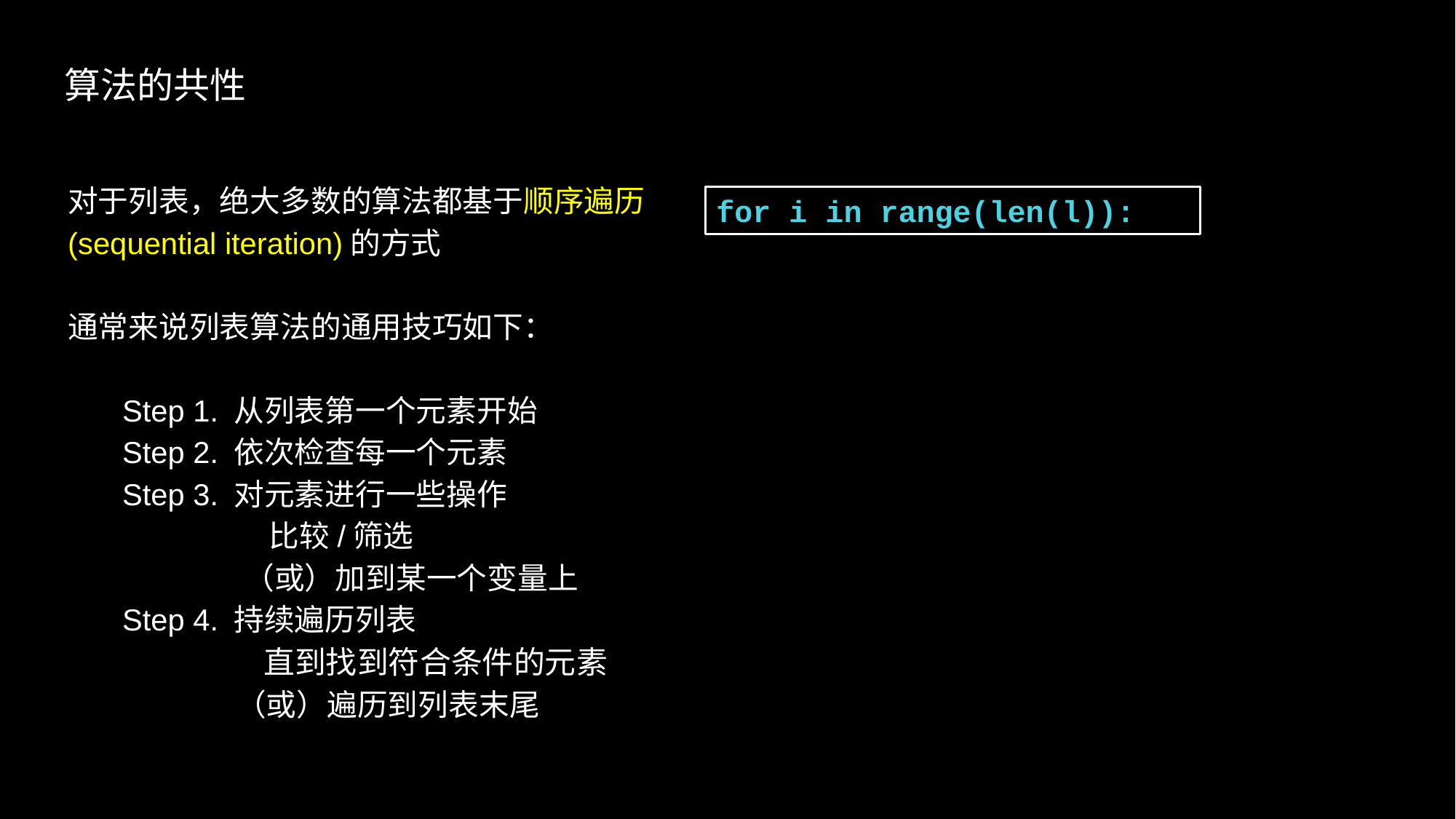

# 算法的共性

对于列表，绝大多数的算法都基于顺序遍历(sequential iteration)的方式

通常来说列表算法的通用技巧如下：

Step 1. 从列表第一个元素开始
Step 2. 依次检查每一个元素
Step 3. 对元素进行一些操作
        比较/筛选
     （或）加到某一个变量上
Step 4. 持续遍历列表
                直到找到符合条件的元素
    （或）遍历到列表末尾
for i in range(len(l)):